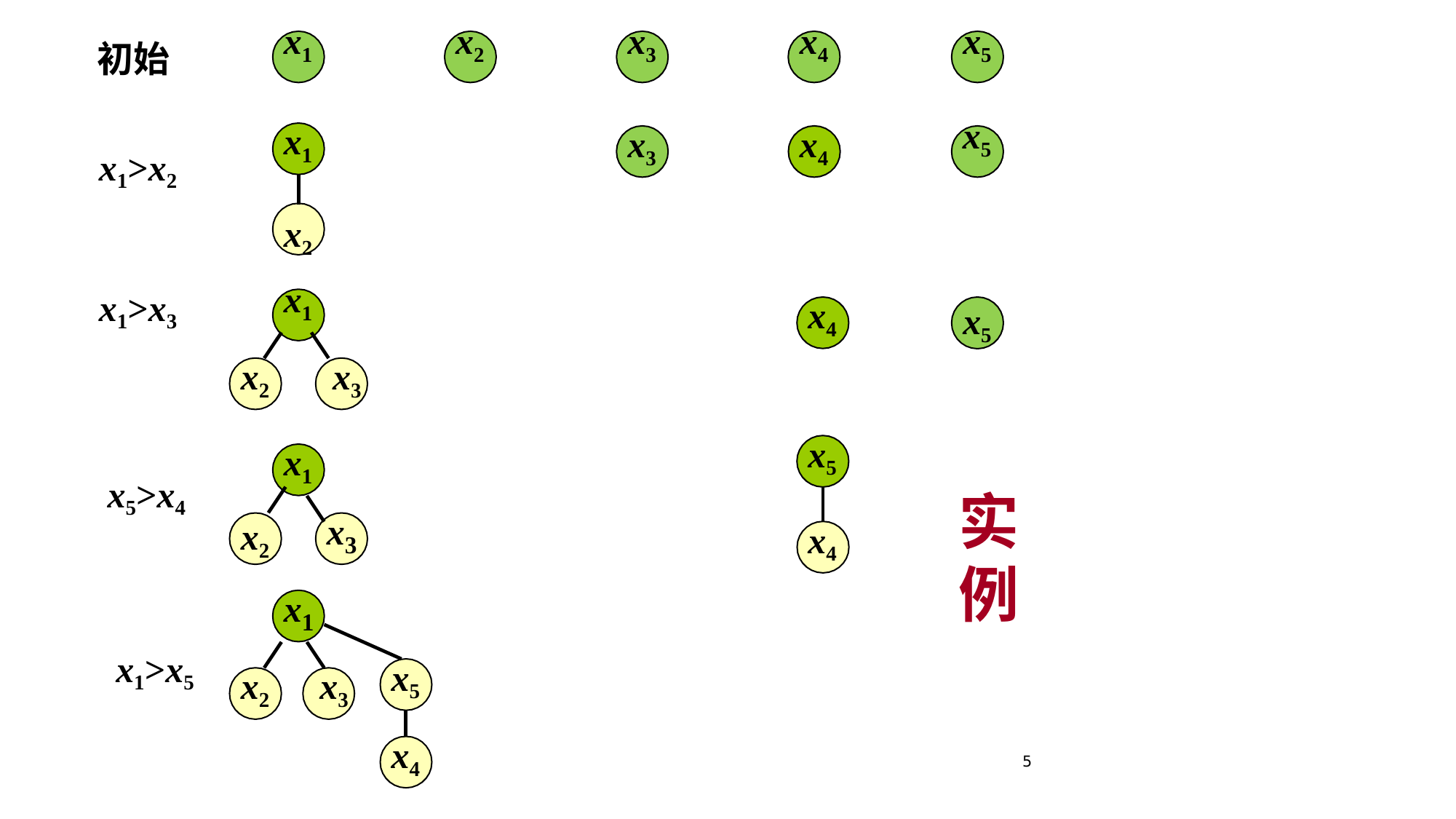

x1
x2
x3
x4
x5

初始
x5
x1

x2
x3
x4

x1>x2
x1
x1>x3

x4

x5
x2	x3
x5

x1

x5>x4
实 例
x
x2
x4
3
x

1
x1>x5
x5
x2	x3
x4
5